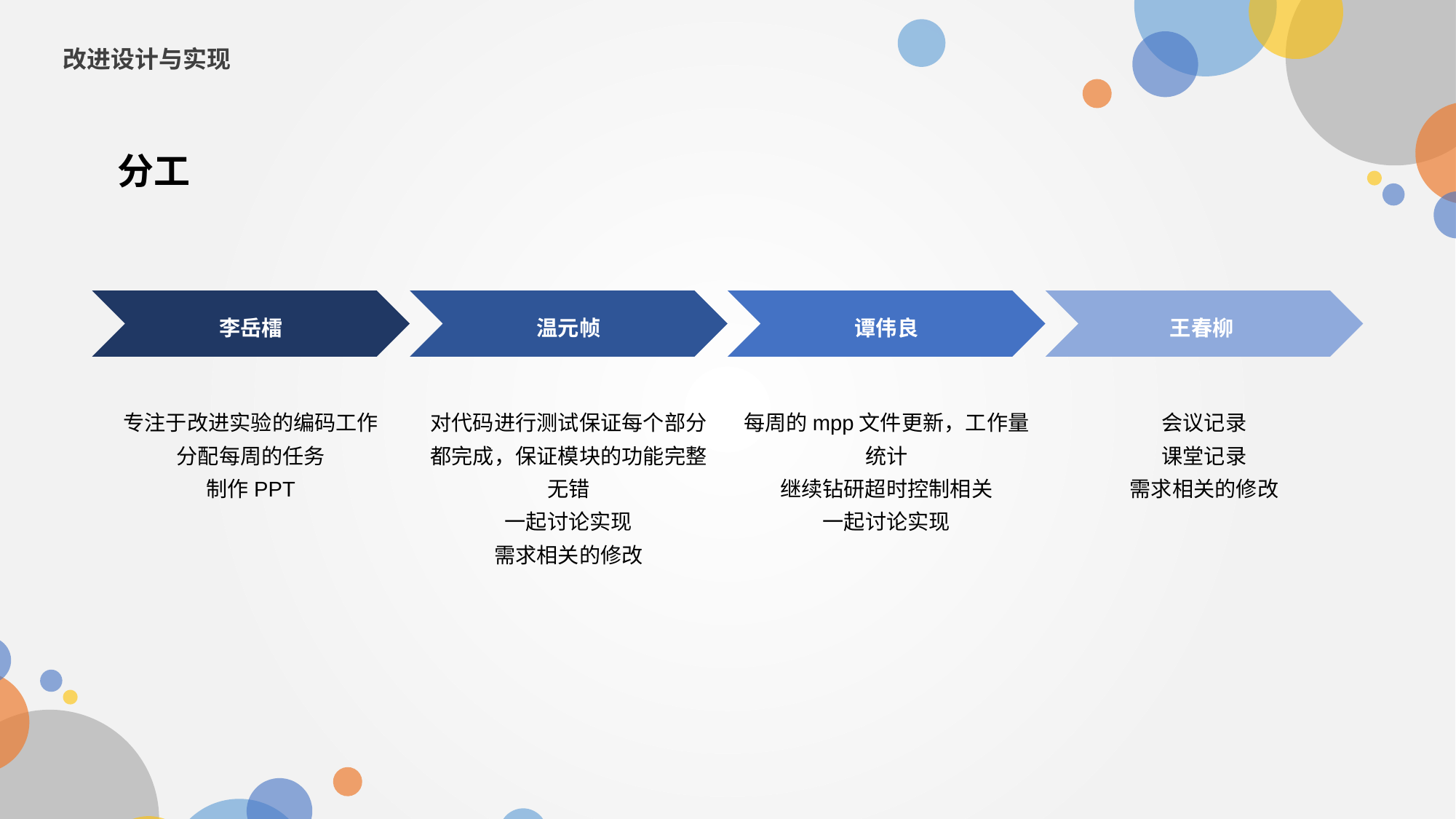

改进设计与实现

分工
李岳檑
温元帧
谭伟良
王春柳
专注于改进实验的编码工作
分配每周的任务
制作PPT
对代码进行测试保证每个部分都完成，保证模块的功能完整无错
一起讨论实现
需求相关的修改

每周的mpp文件更新，工作量统计
继续钻研超时控制相关
一起讨论实现
会议记录
课堂记录
需求相关的修改